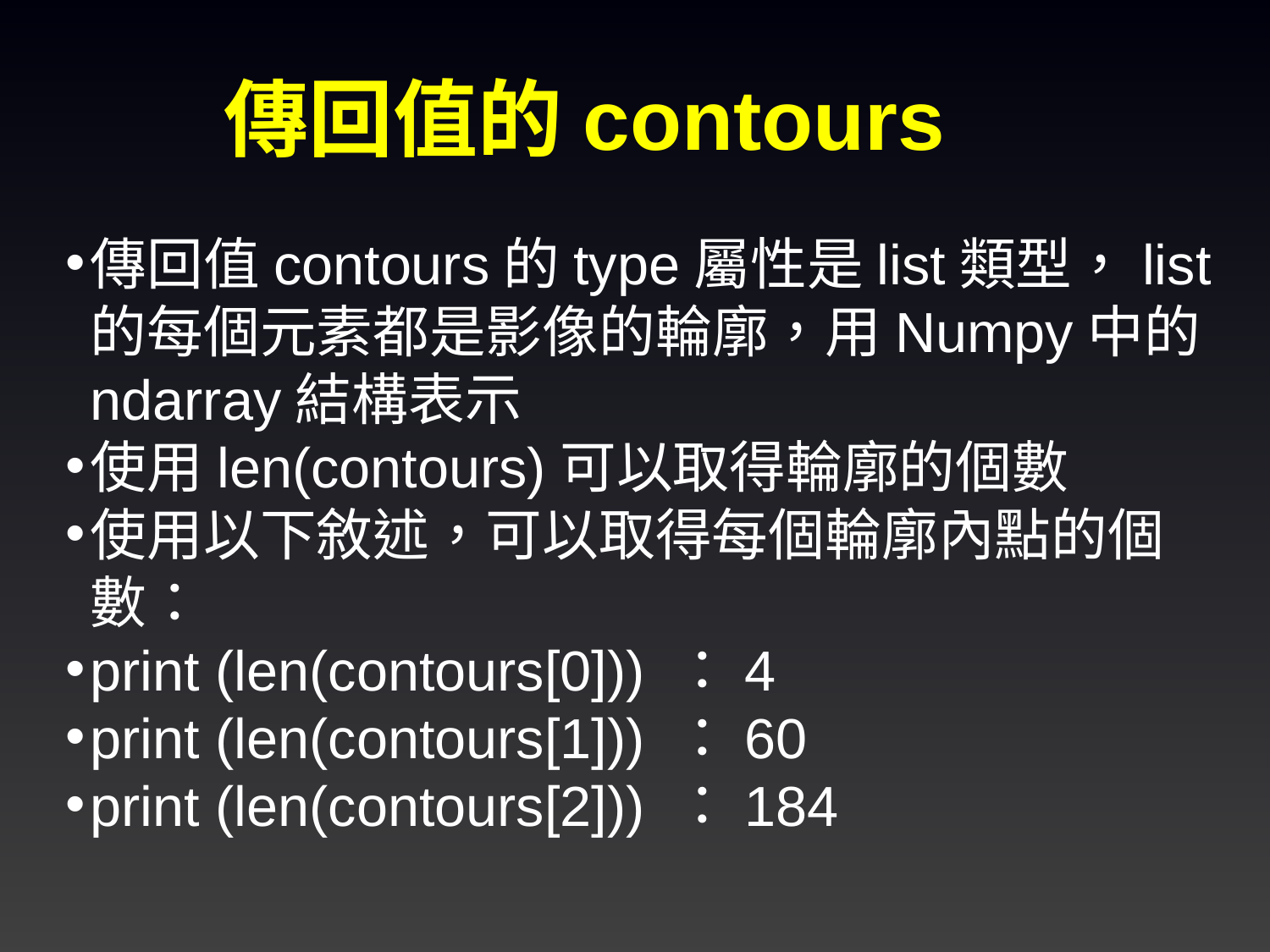

傳回值的contours
傳回值contours的type屬性是list類型，list的每個元素都是影像的輪廓，用Numpy中的ndarray結構表示
使用len(contours)可以取得輪廓的個數
使用以下敘述，可以取得每個輪廓內點的個數：
print (len(contours[0])) ：4
print (len(contours[1])) ：60
print (len(contours[2])) ：184